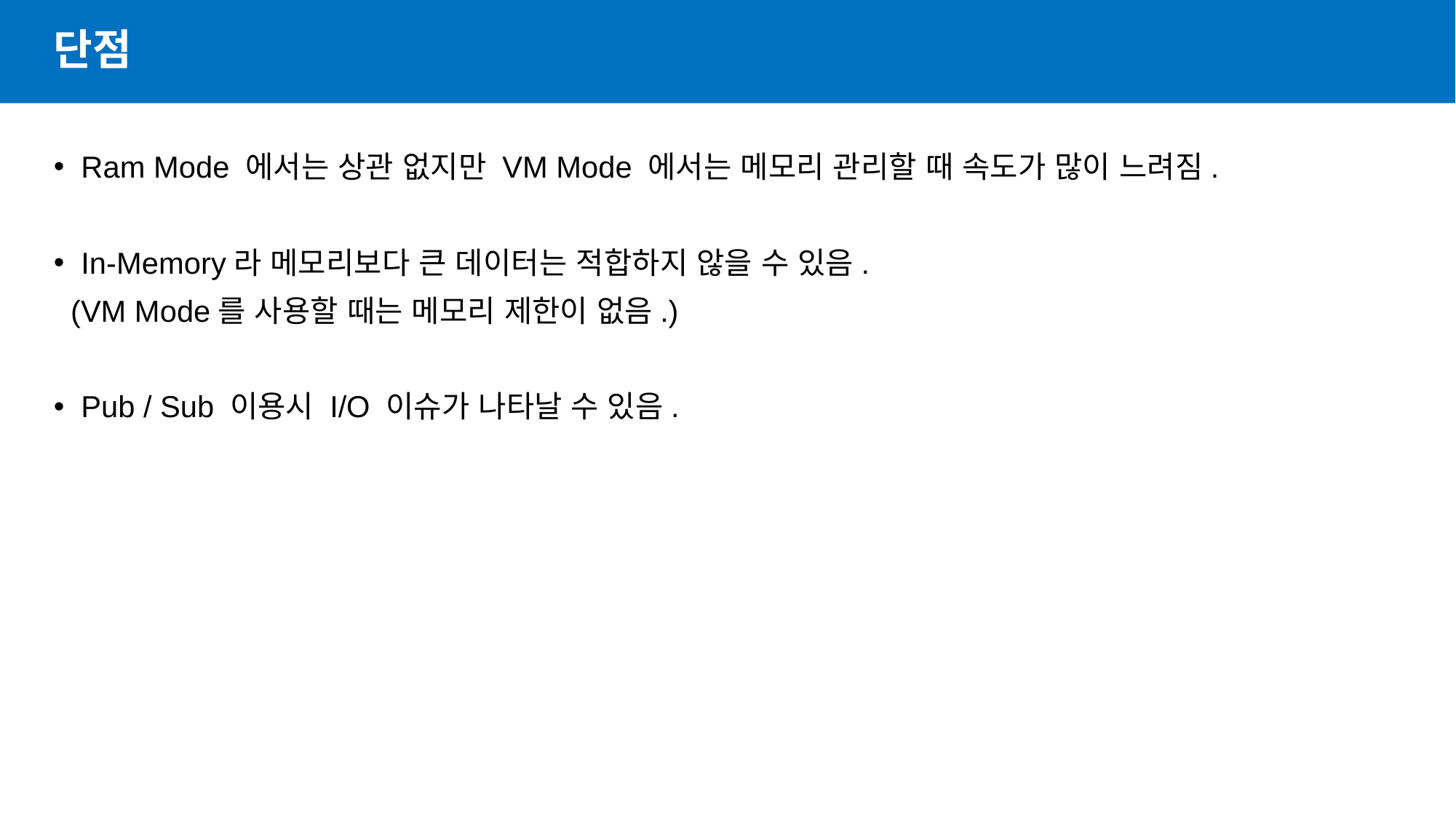

단점
Ram Mode 에서는 상관 없지만 VM Mode 에서는 메모리 관리할 때 속도가 많이 느려짐.

In-Memory라 메모리보다 큰 데이터는 적합하지 않을 수 있음.
  (VM Mode를 사용할 때는 메모리 제한이 없음.)

Pub / Sub 이용시 I/O 이슈가 나타날 수 있음.